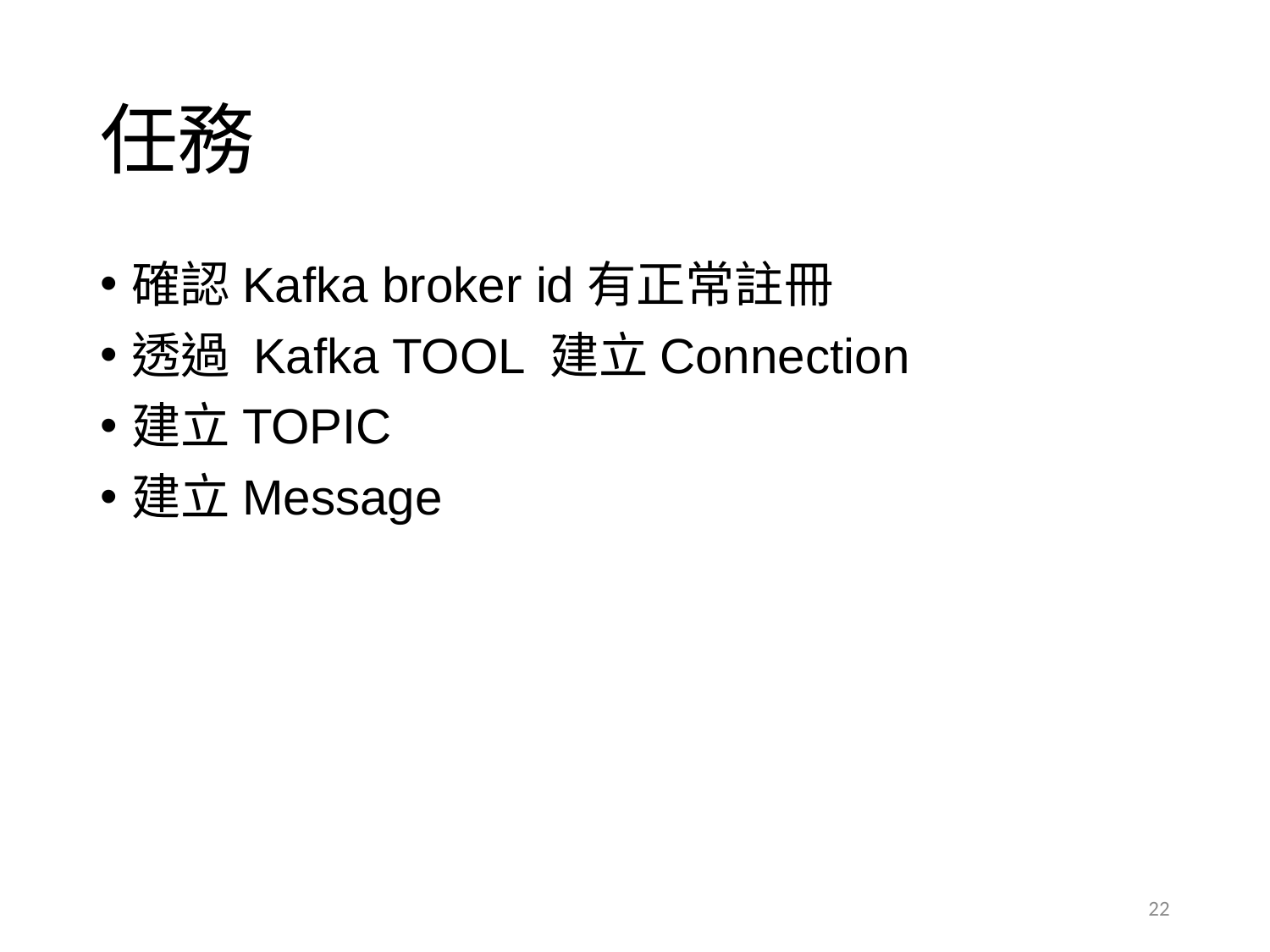

# 任務
確認Kafka broker id有正常註冊
透過 Kafka TOOL 建立Connection
建立TOPIC
建立Message
22